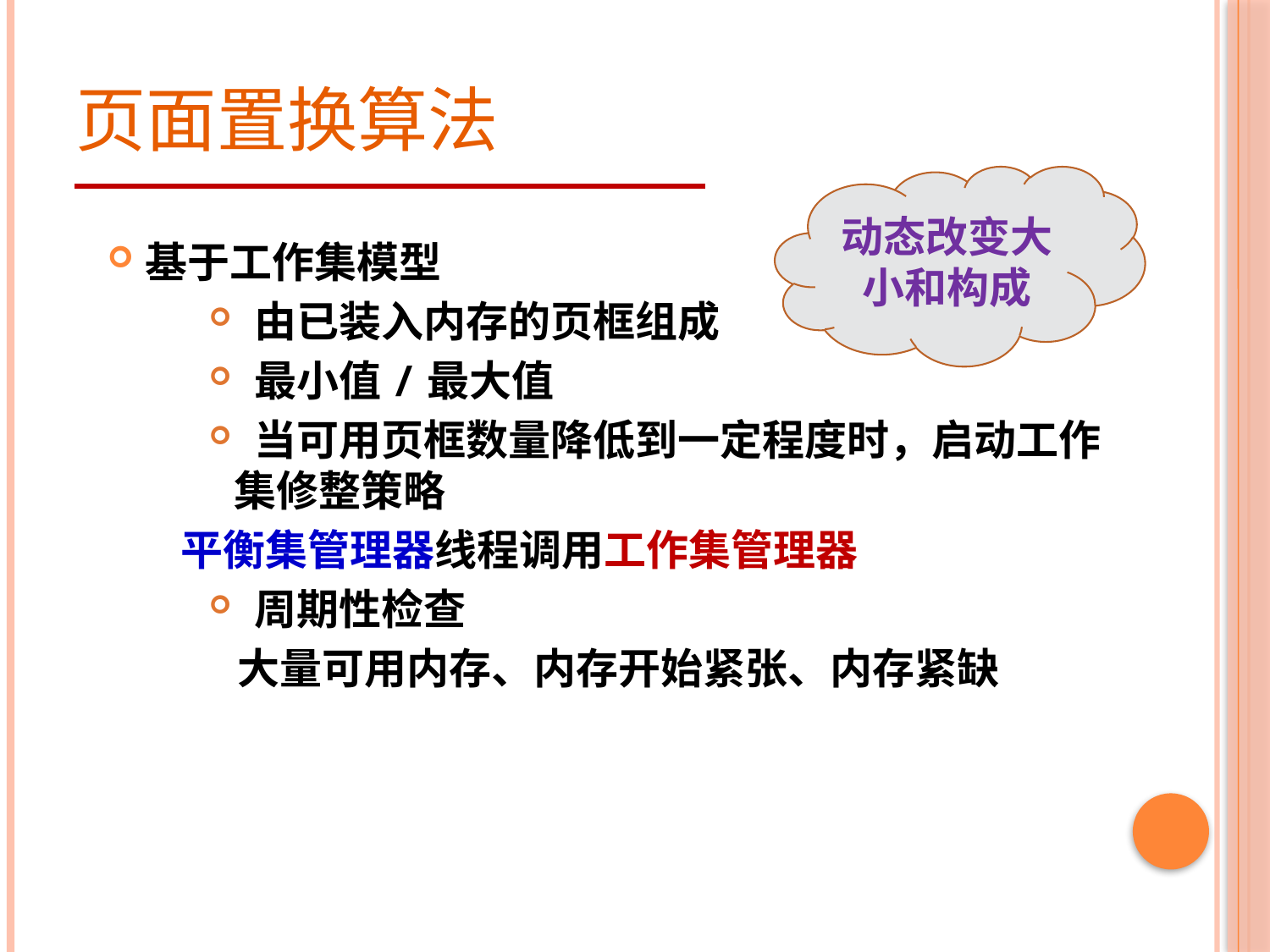

# 页面置换算法
动态改变大小和构成
基于工作集模型
 由已装入内存的页框组成
 最小值/最大值
 当可用页框数量降低到一定程度时，启动工作集修整策略
    平衡集管理器线程调用工作集管理器
 周期性检查
          大量可用内存、内存开始紧张、内存紧缺